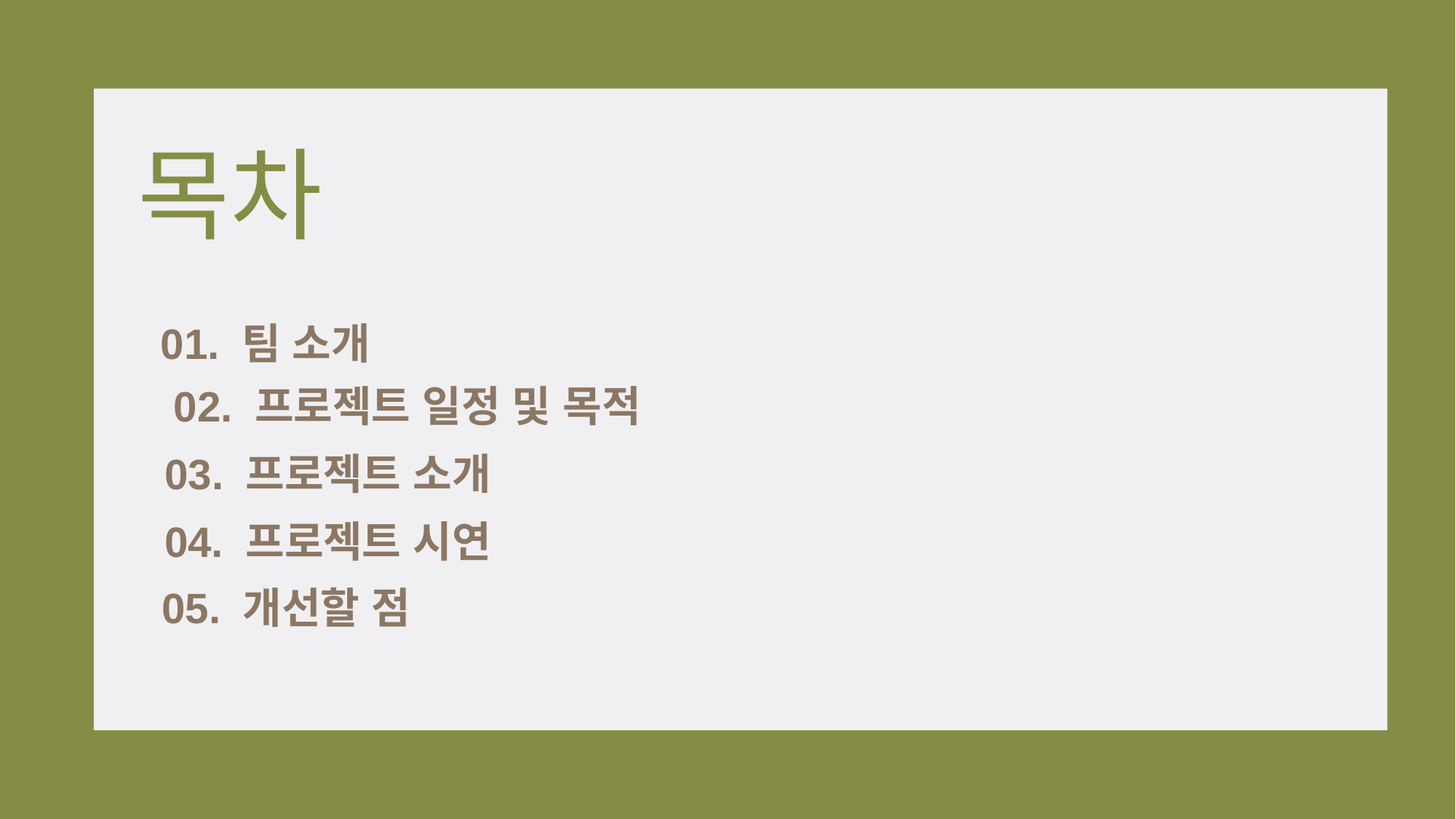

목차
01. 팀 소개
02. 프로젝트 일정 및 목적
03. 프로젝트 소개
04. 프로젝트 시연
05. 개선할 점